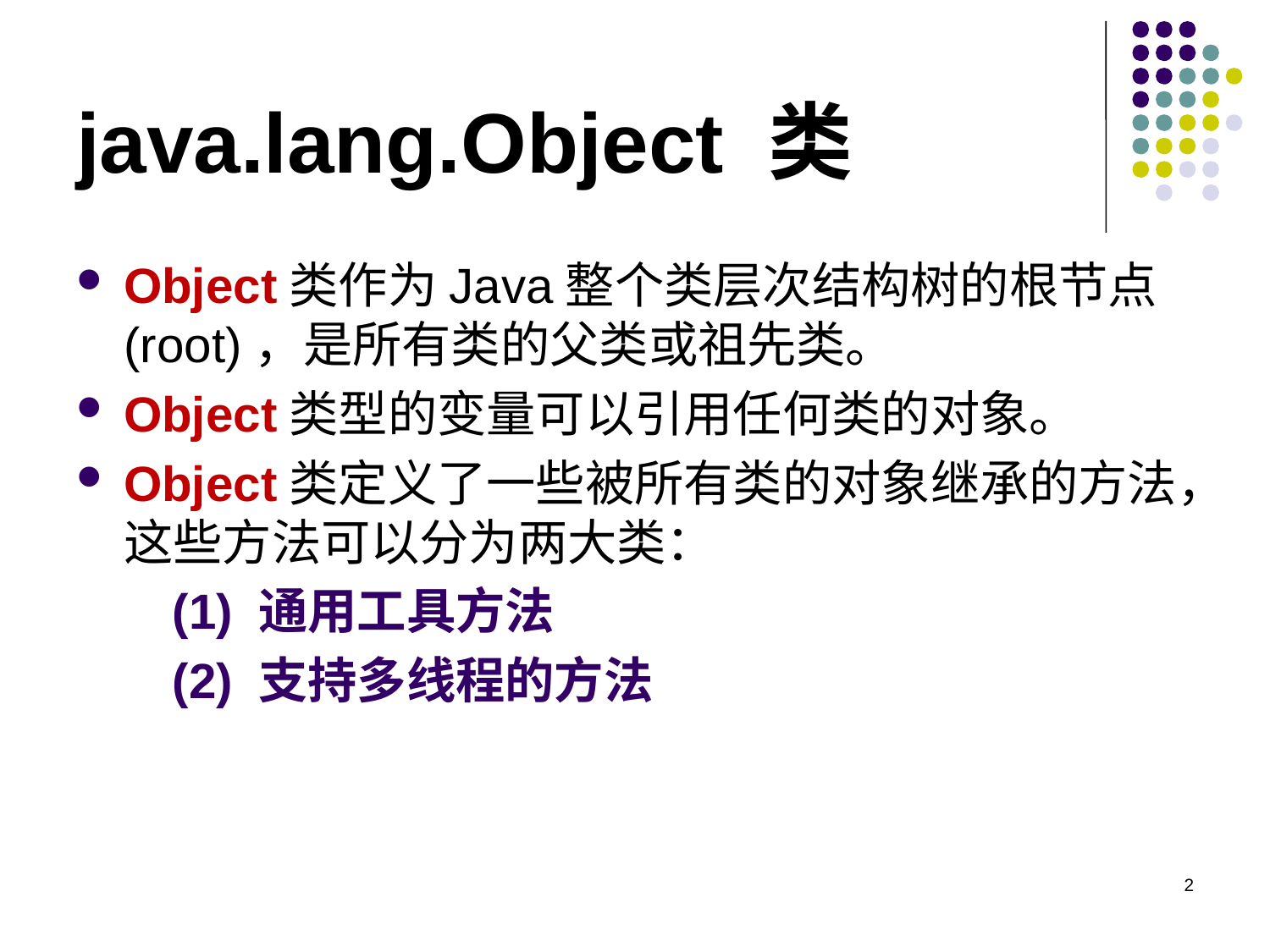

# java.lang.Object 类
Object类作为Java整个类层次结构树的根节点(root)，是所有类的父类或祖先类。
Object类型的变量可以引用任何类的对象。
Object类定义了一些被所有类的对象继承的方法，这些方法可以分为两大类：
       (1) 通用工具方法
       (2) 支持多线程的方法
2